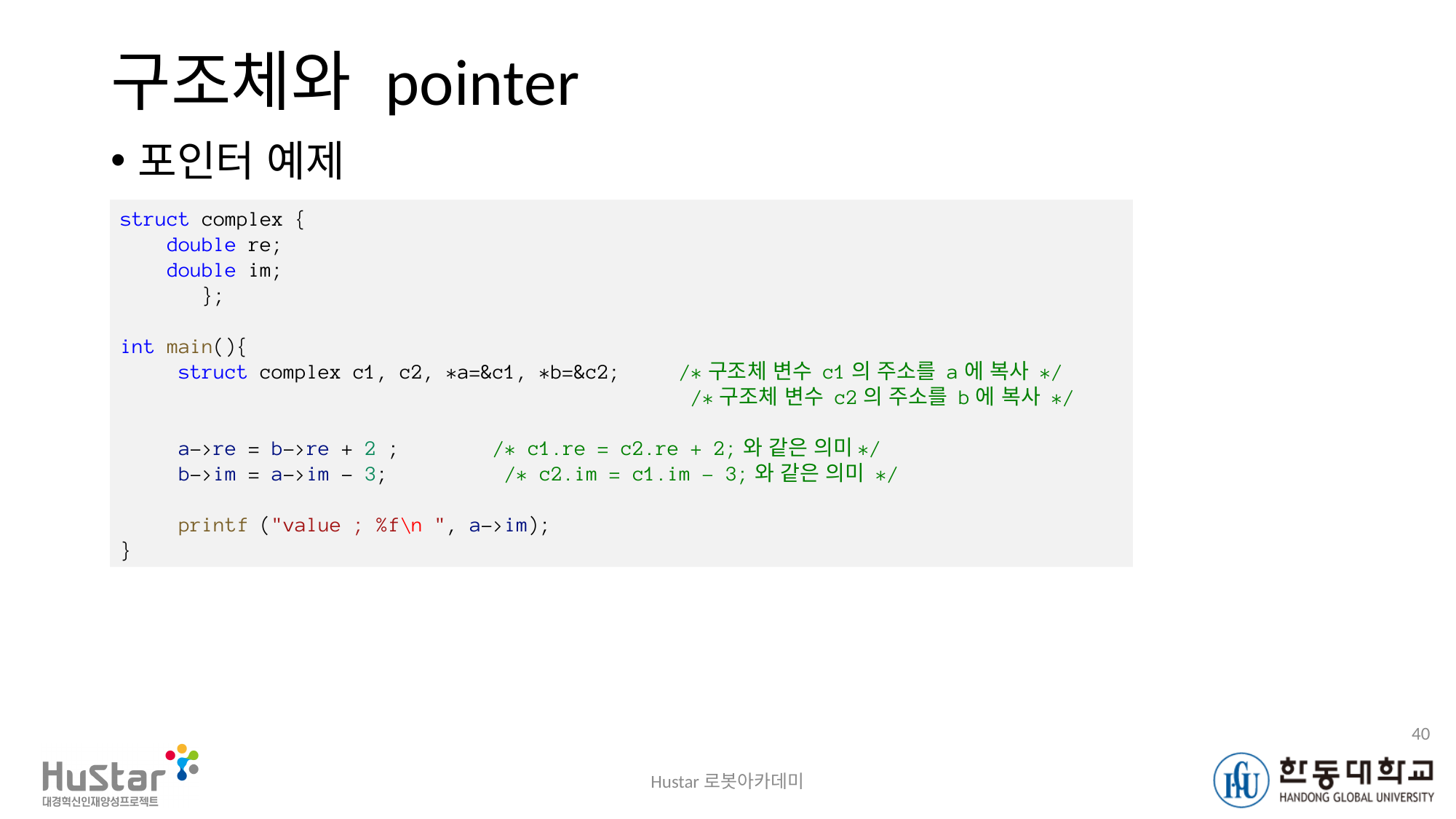

# 구조체와 pointer
포인터 예제
struct complex {
    double re;
    double im;
       };
int main(){
     struct complex c1, c2, *a=&c1, *b=&c2;     /*구조체 변수 c1의 주소를 a에 복사 */
                                                 /*구조체 변수 c2의 주소를 b에 복사 */
     a->re = b->re + 2 ;        /* c1.re = c2.re + 2;와 같은 의미*/
     b->im = a->im - 3;          /* c2.im = c1.im – 3;와 같은 의미 */
     printf ("value ; %f\n ", a->im);
}
40
Hustar로봇아카데미